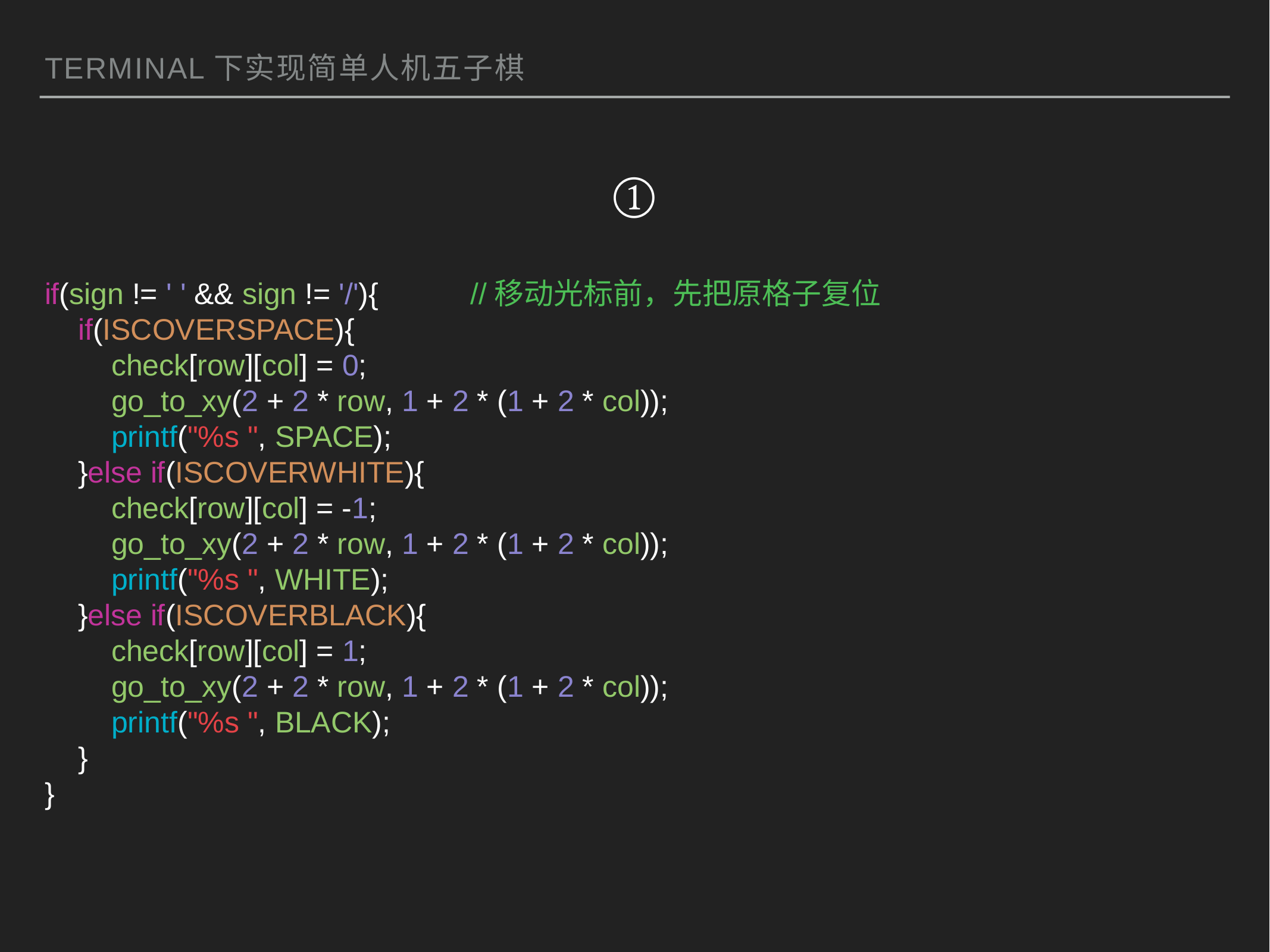

terminal下实现简单人机五子棋
①
if(sign != ' ' && sign != '/'){           //移动光标前，先把原格子复位
    if(ISCOVERSPACE){
        check[row][col] = 0;
        go_to_xy(2 + 2 * row, 1 + 2 * (1 + 2 * col));
        printf("%s ", SPACE);
    }else if(ISCOVERWHITE){
        check[row][col] = -1;
        go_to_xy(2 + 2 * row, 1 + 2 * (1 + 2 * col));
        printf("%s ", WHITE);
    }else if(ISCOVERBLACK){
        check[row][col] = 1;
        go_to_xy(2 + 2 * row, 1 + 2 * (1 + 2 * col));
        printf("%s ", BLACK);
    }
}